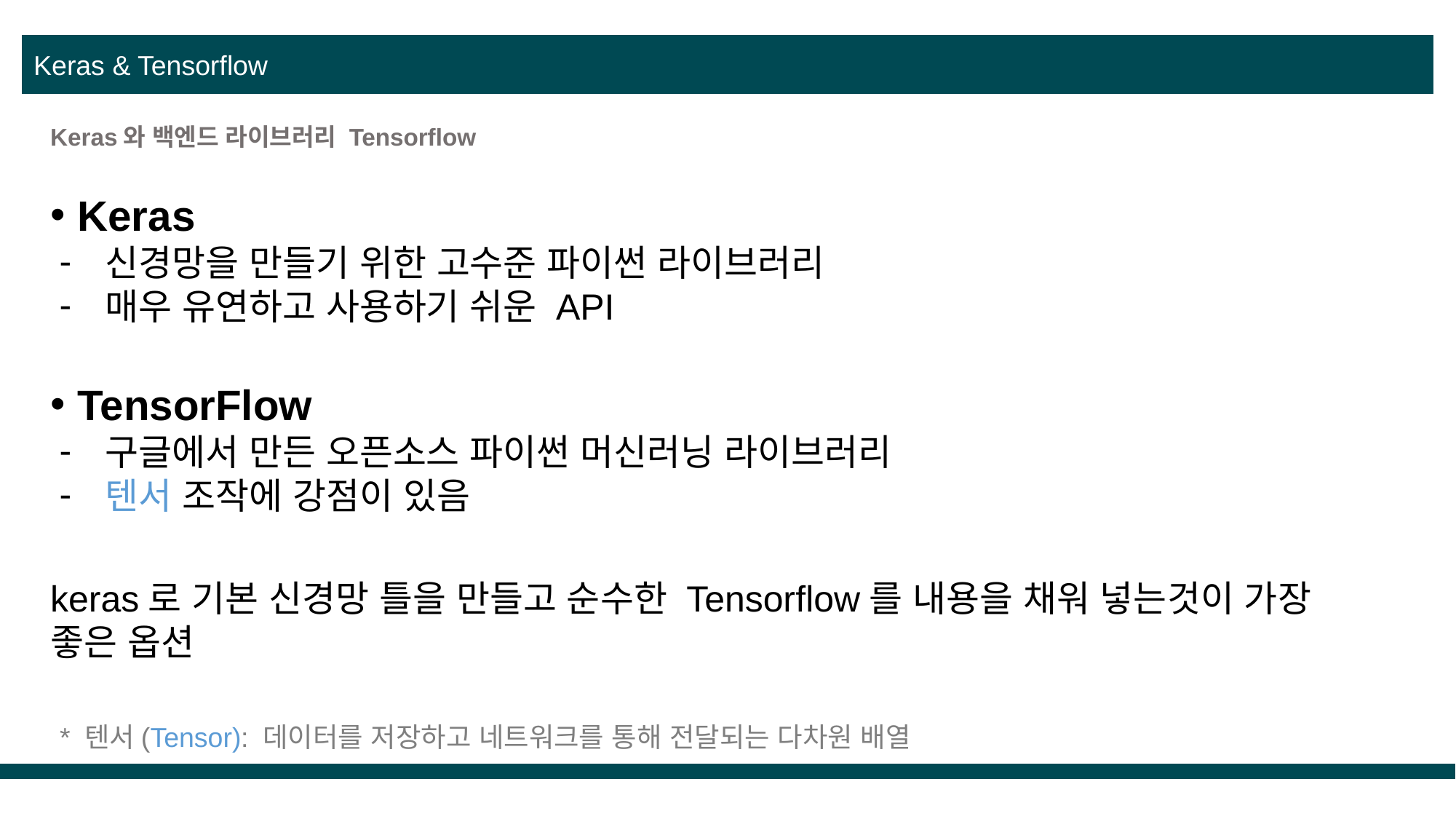

Keras & Tensorflow
Keras와 백엔드 라이브러리 Tensorflow
Keras
신경망을 만들기 위한 고수준 파이썬 라이브러리
매우 유연하고 사용하기 쉬운 API

TensorFlow
구글에서 만든 오픈소스 파이썬 머신러닝 라이브러리
텐서 조작에 강점이 있음

keras로 기본 신경망 틀을 만들고 순수한 Tensorflow를 내용을 채워 넣는것이 가장 좋은 옵션

* 텐서(Tensor): 데이터를 저장하고 네트워크를 통해 전달되는 다차원 배열